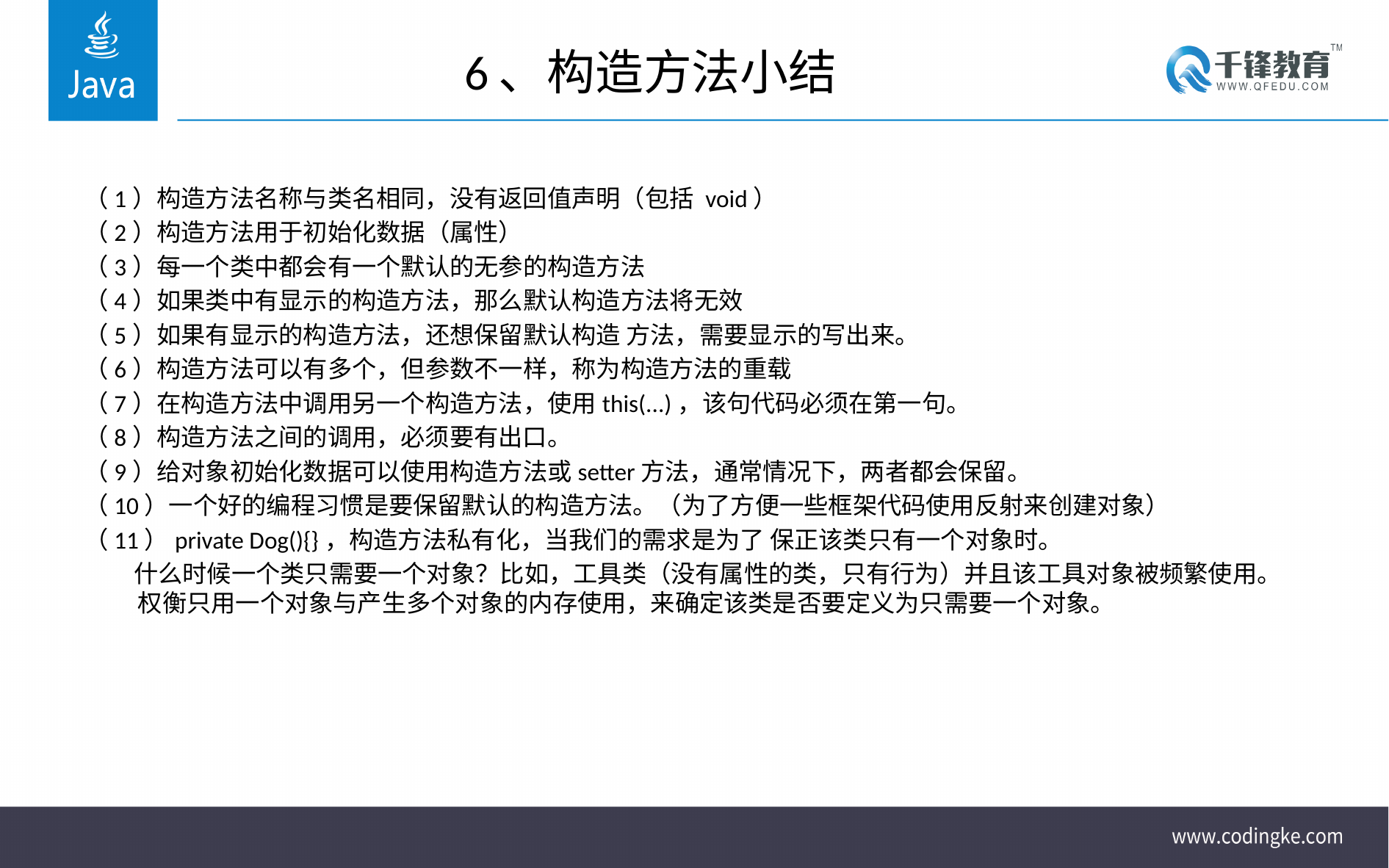

# 6、构造方法小结
（1）构造方法名称与类名相同，没有返回值声明（包括 void）
（2）构造方法用于初始化数据（属性）
（3）每一个类中都会有一个默认的无参的构造方法
（4）如果类中有显示的构造方法，那么默认构造方法将无效
（5）如果有显示的构造方法，还想保留默认构造 方法，需要显示的写出来。
（6）构造方法可以有多个，但参数不一样，称为构造方法的重载
（7）在构造方法中调用另一个构造方法，使用this(...)，该句代码必须在第一句。
（8）构造方法之间的调用，必须要有出口。
（9）给对象初始化数据可以使用构造方法或setter方法，通常情况下，两者都会保留。
（10）一个好的编程习惯是要保留默认的构造方法。（为了方便一些框架代码使用反射来创建对象）
（11）private Dog(){}，构造方法私有化，当我们的需求是为了 保正该类只有一个对象时。
        什么时候一个类只需要一个对象？比如，工具类（没有属性的类，只有行为）并且该工具对象被频繁使用。权衡只用一个对象与产生多个对象的内存使用，来确定该类是否要定义为只需要一个对象。